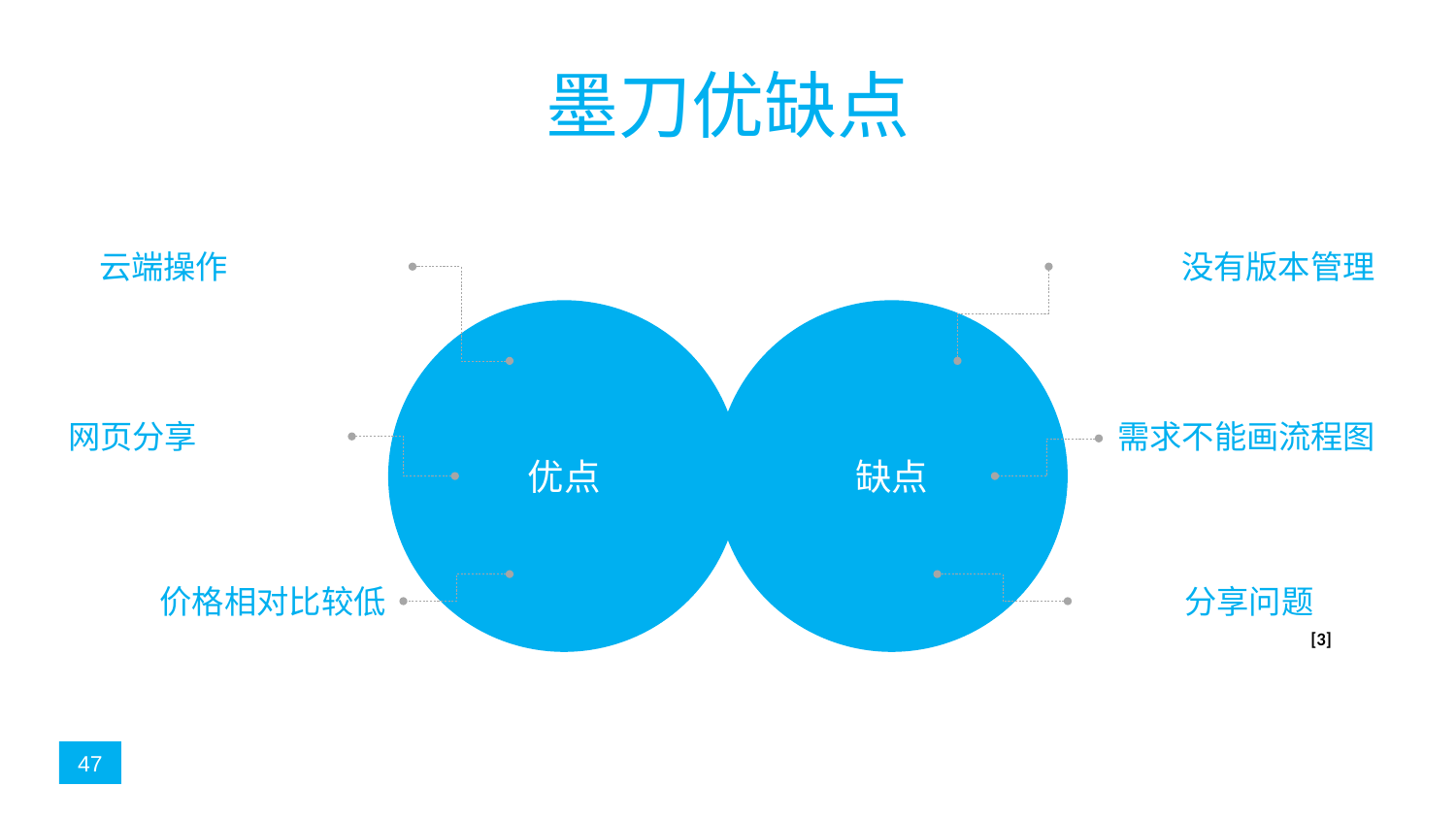

# 墨刀优缺点
云端操作
没有版本管理
优点
缺点
网页分享
需求不能画流程图
价格相对比较低
分享问题
[3]

47